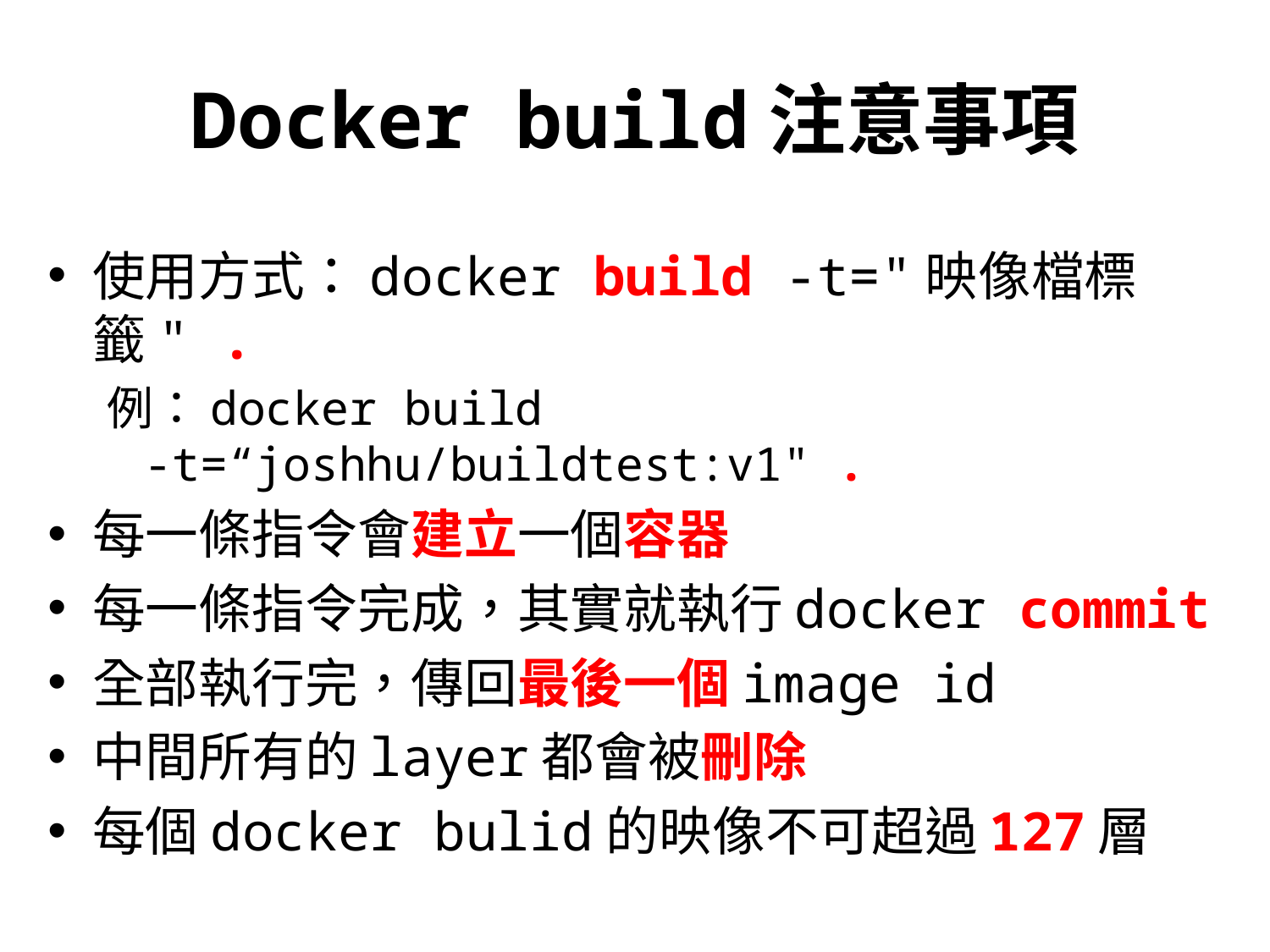

# Docker build注意事項
使用方式：docker build -t="映像檔標籤" .
例：docker build -t=“joshhu/buildtest:v1" .
每一條指令會建立一個容器
每一條指令完成，其實就執行docker commit
全部執行完，傳回最後一個image id
中間所有的layer都會被刪除
每個docker bulid的映像不可超過127層